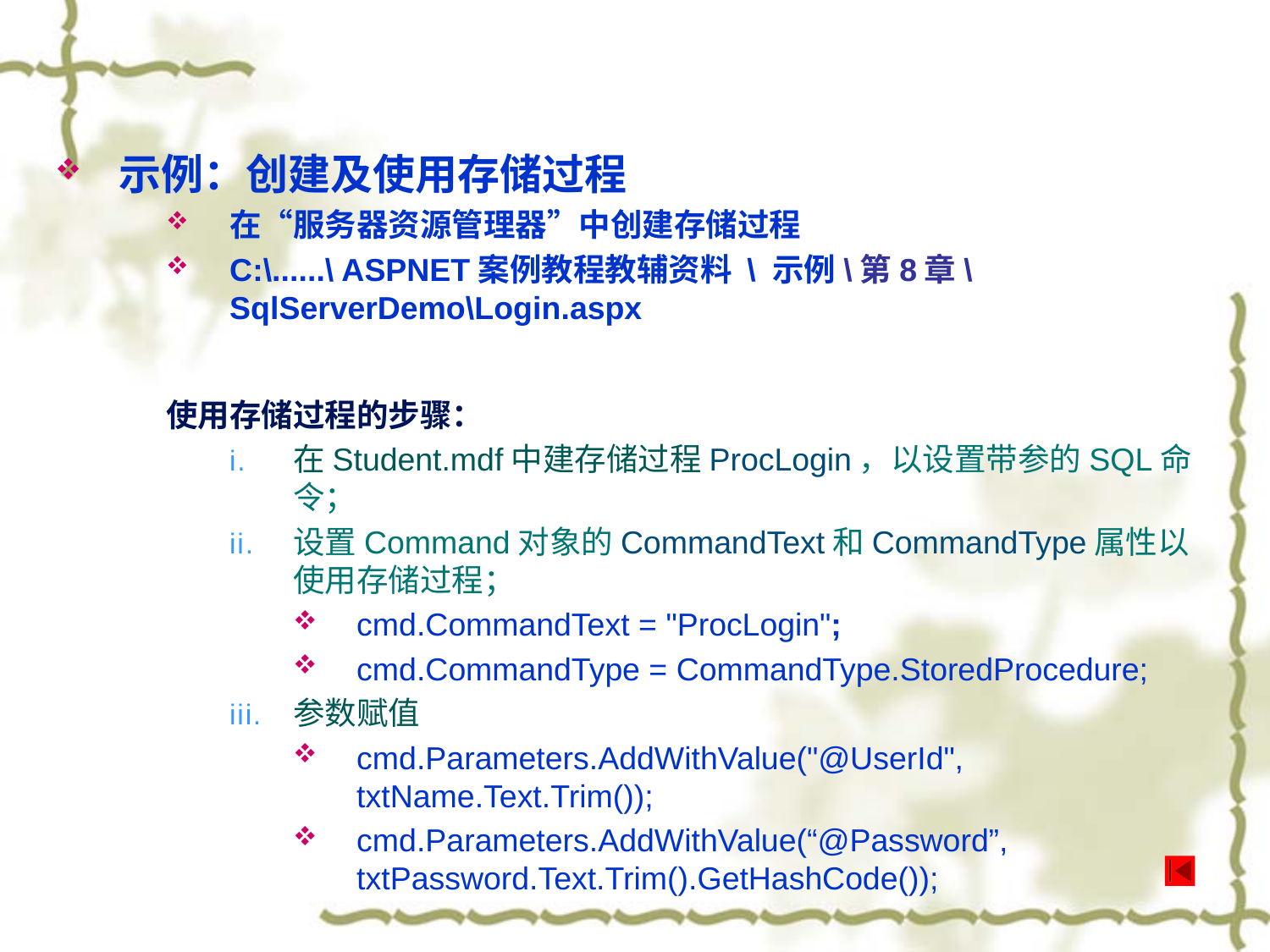

示例：创建及使用存储过程
在“服务器资源管理器”中创建存储过程
C:\......\ ASPNET案例教程教辅资料 \ 示例\第8章\SqlServerDemo\Login.aspx

使用存储过程的步骤：
在Student.mdf中建存储过程ProcLogin，以设置带参的SQL命令；
设置Command对象的CommandText和CommandType属性以使用存储过程；
cmd.CommandText = "ProcLogin";
cmd.CommandType = CommandType.StoredProcedure;
参数赋值
cmd.Parameters.AddWithValue("@UserId", txtName.Text.Trim());
cmd.Parameters.AddWithValue(“@Password”, txtPassword.Text.Trim().GetHashCode());